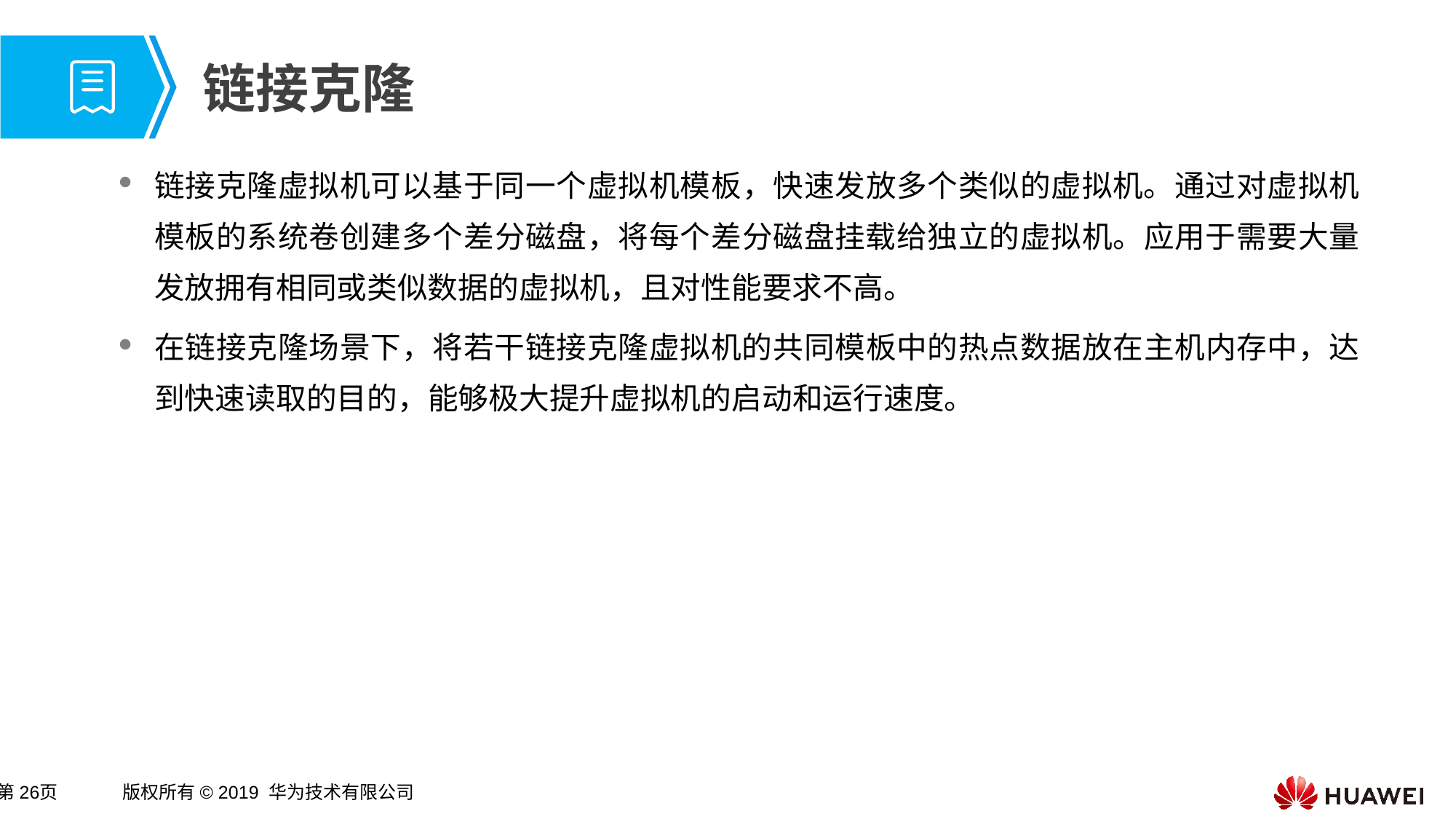

# 链接克隆
链接克隆虚拟机可以基于同一个虚拟机模板，快速发放多个类似的虚拟机。通过对虚拟机模板的系统卷创建多个差分磁盘，将每个差分磁盘挂载给独立的虚拟机。应用于需要大量发放拥有相同或类似数据的虚拟机，且对性能要求不高。
在链接克隆场景下，将若干链接克隆虚拟机的共同模板中的热点数据放在主机内存中，达到快速读取的目的，能够极大提升虚拟机的启动和运行速度。